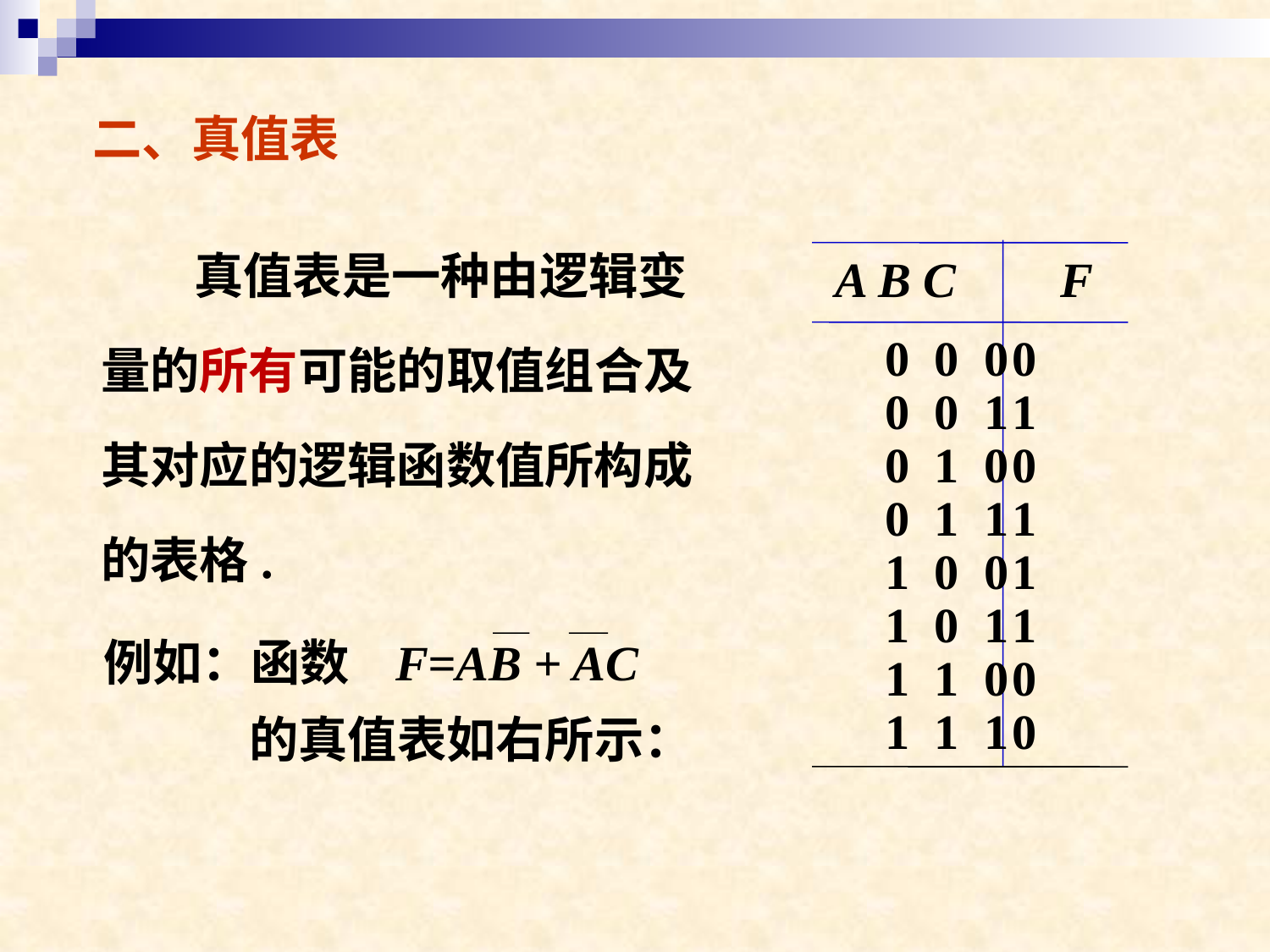

二、真值表
真值表是一种由逻辑变量的所有可能的取值组合及其对应的逻辑函数值所构成的表格.

A B C	        F

0  0  0	0
0  0  1	1
0  1  0	0
0  1  1	1
1  0  0	1
1  0  1	1
1  1  0	0
1  1  1	0

例如：函数   F=AB + AC 的真值表如右所示：